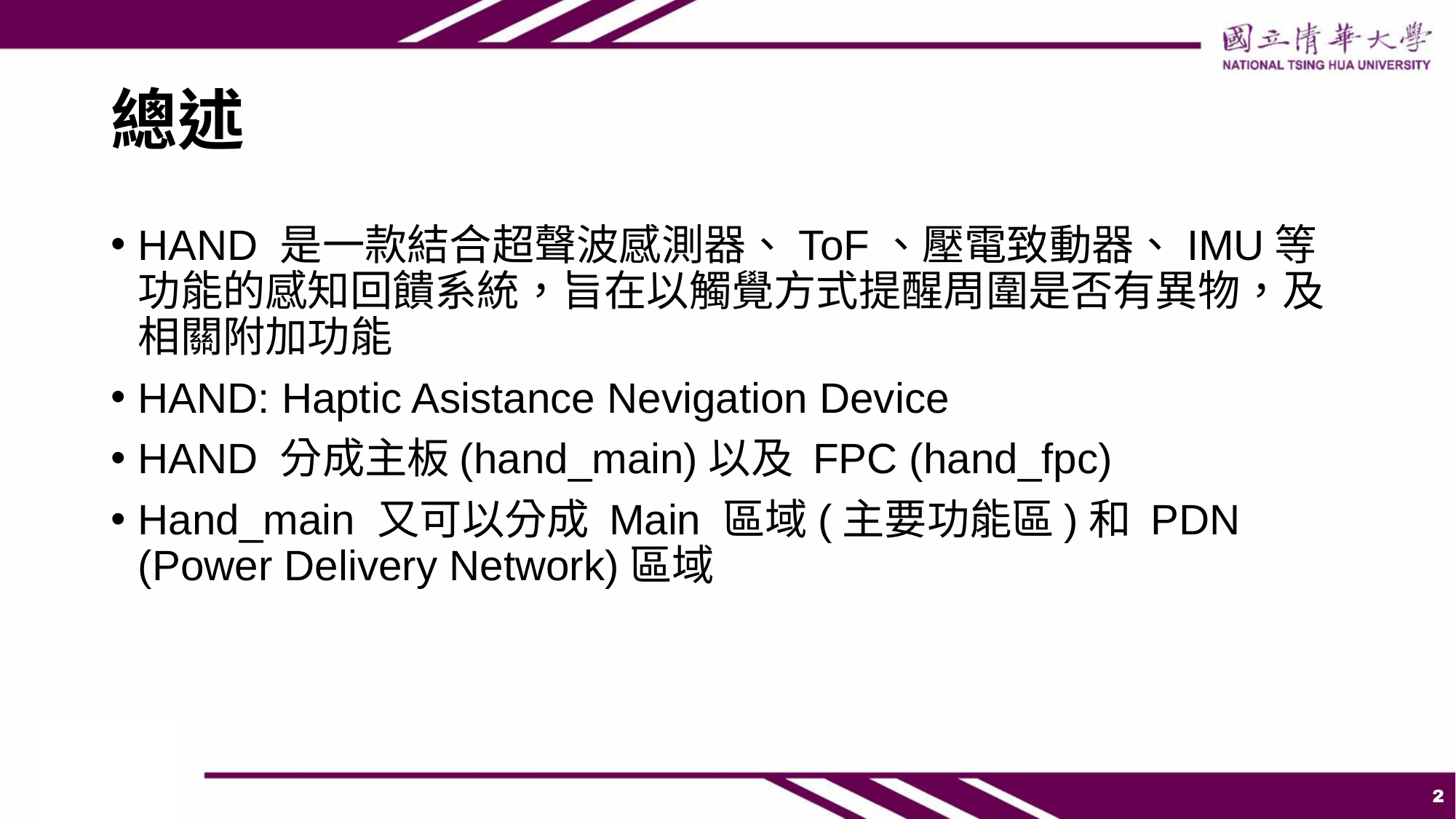

# 總述
HAND 是一款結合超聲波感測器、ToF、壓電致動器、IMU等功能的感知回饋系統，旨在以觸覺方式提醒周圍是否有異物，及相關附加功能
HAND: Haptic Asistance Nevigation Device
HAND 分成主板(hand_main)以及 FPC (hand_fpc)
Hand_main 又可以分成 Main 區域(主要功能區)和 PDN (Power Delivery Network)區域
2